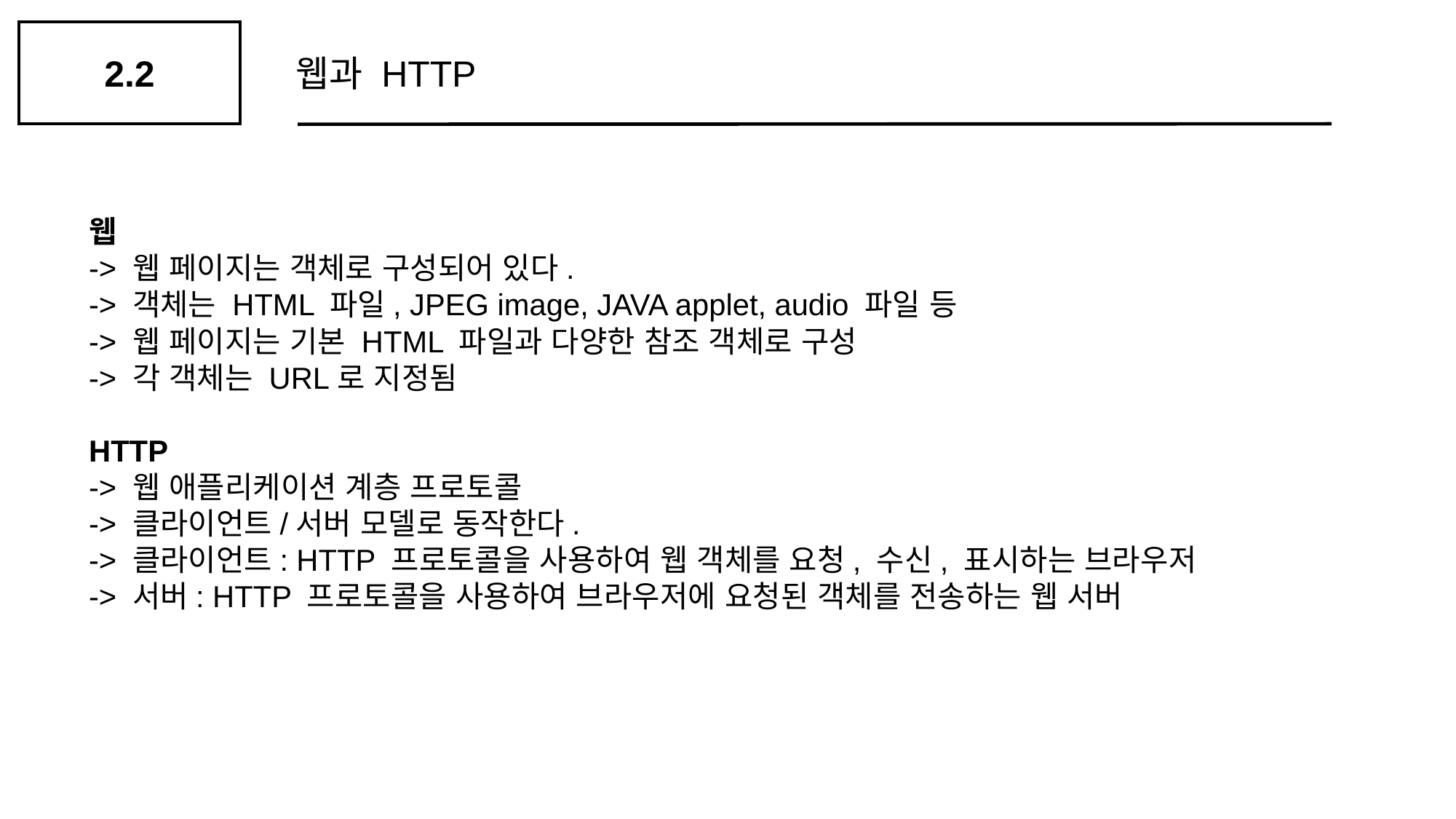

2.2
웹과 HTTP
웹
-> 웹 페이지는 객체로 구성되어 있다.
-> 객체는 HTML 파일, JPEG image, JAVA applet, audio 파일 등
-> 웹 페이지는 기본 HTML 파일과 다양한 참조 객체로 구성
-> 각 객체는 URL로 지정됨

HTTP
-> 웹 애플리케이션 계층 프로토콜
-> 클라이언트/서버 모델로 동작한다.
-> 클라이언트: HTTP 프로토콜을 사용하여 웹 객체를 요청, 수신, 표시하는 브라우저
-> 서버: HTTP 프로토콜을 사용하여 브라우저에 요청된 객체를 전송하는 웹 서버